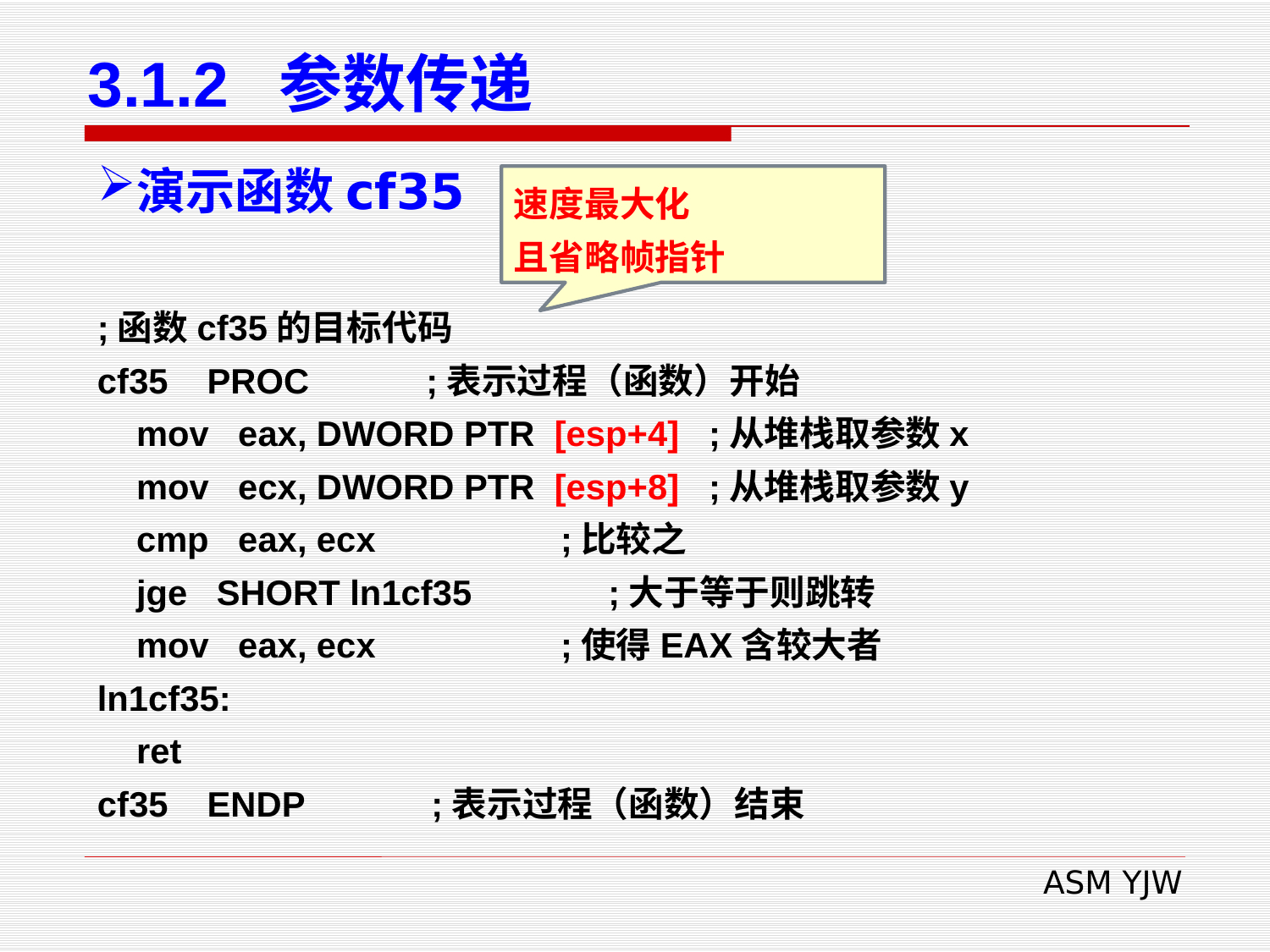

# 3.1.2  参数传递
演示函数cf35
速度最大化
且省略帧指针
;函数cf35的目标代码
cf35    PROC            ;表示过程（函数）开始
    mov   eax, DWORD PTR  [esp+4]   ;从堆栈取参数x
    mov   ecx, DWORD PTR  [esp+8]   ;从堆栈取参数y
    cmp   eax, ecx                   ;比较之
    jge   SHORT ln1cf35              ;大于等于则跳转
    mov   eax, ecx                   ;使得EAX含较大者
ln1cf35:
    ret
cf35    ENDP             ;表示过程（函数）结束